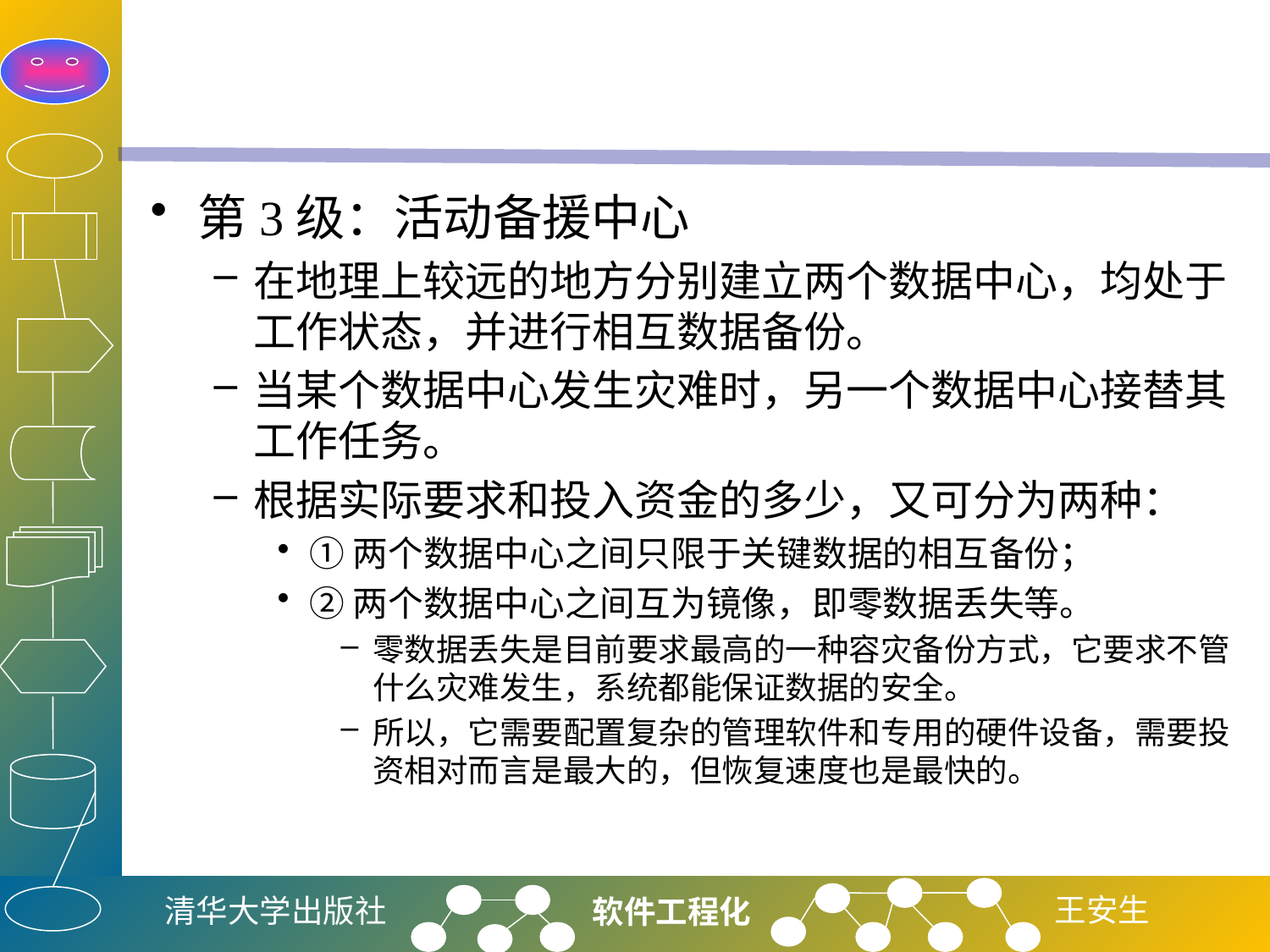

#
第3级：活动备援中心
在地理上较远的地方分别建立两个数据中心，均处于工作状态，并进行相互数据备份。
当某个数据中心发生灾难时，另一个数据中心接替其工作任务。
根据实际要求和投入资金的多少，又可分为两种：
①两个数据中心之间只限于关键数据的相互备份；
②两个数据中心之间互为镜像，即零数据丢失等。
零数据丢失是目前要求最高的一种容灾备份方式，它要求不管什么灾难发生，系统都能保证数据的安全。
所以，它需要配置复杂的管理软件和专用的硬件设备，需要投资相对而言是最大的，但恢复速度也是最快的。